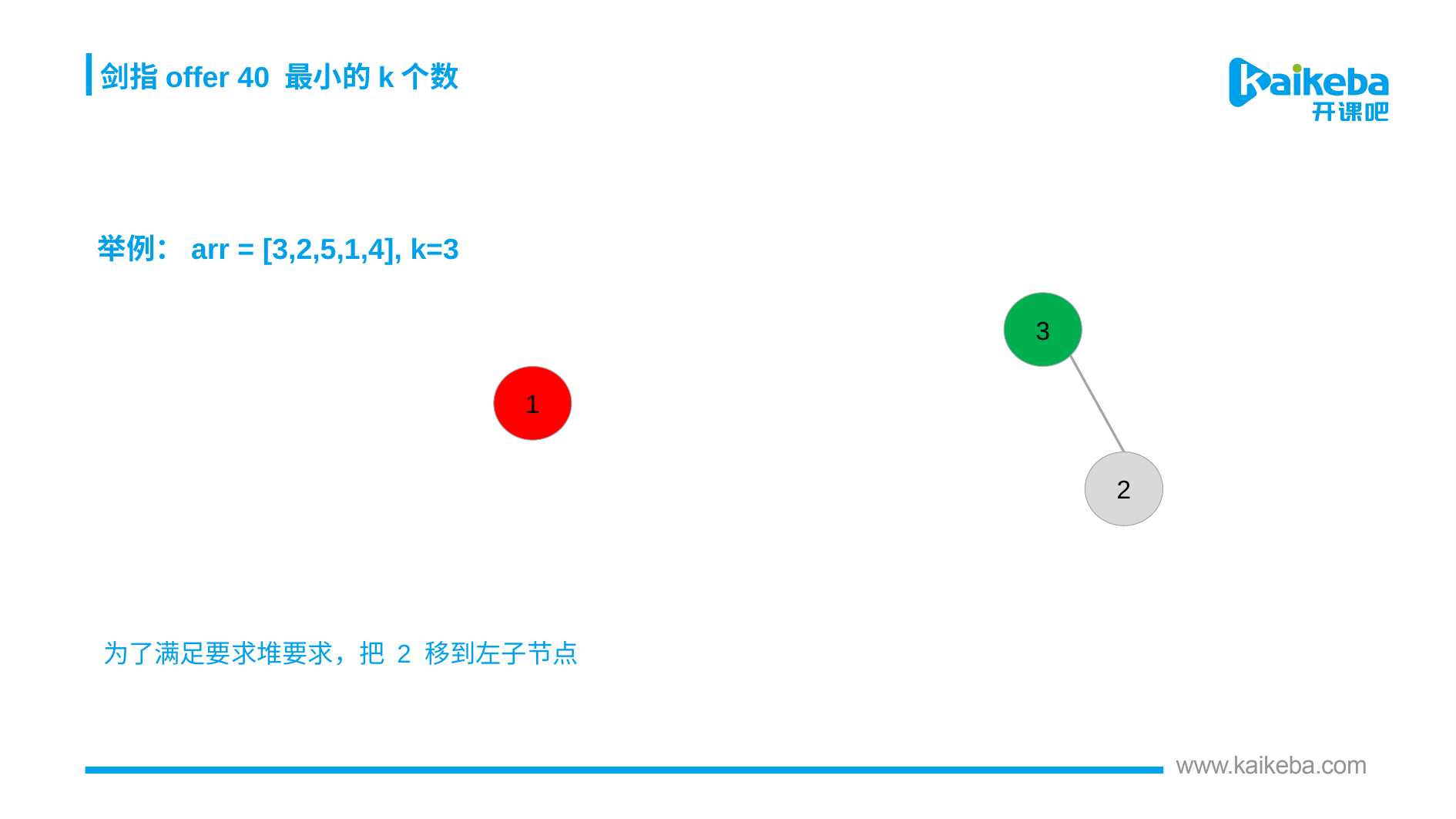

剑指offer 40 最小的k个数
举例：arr = [3,2,5,1,4], k=3
3
1
2
为了满足要求堆要求，把 2 移到左子节点